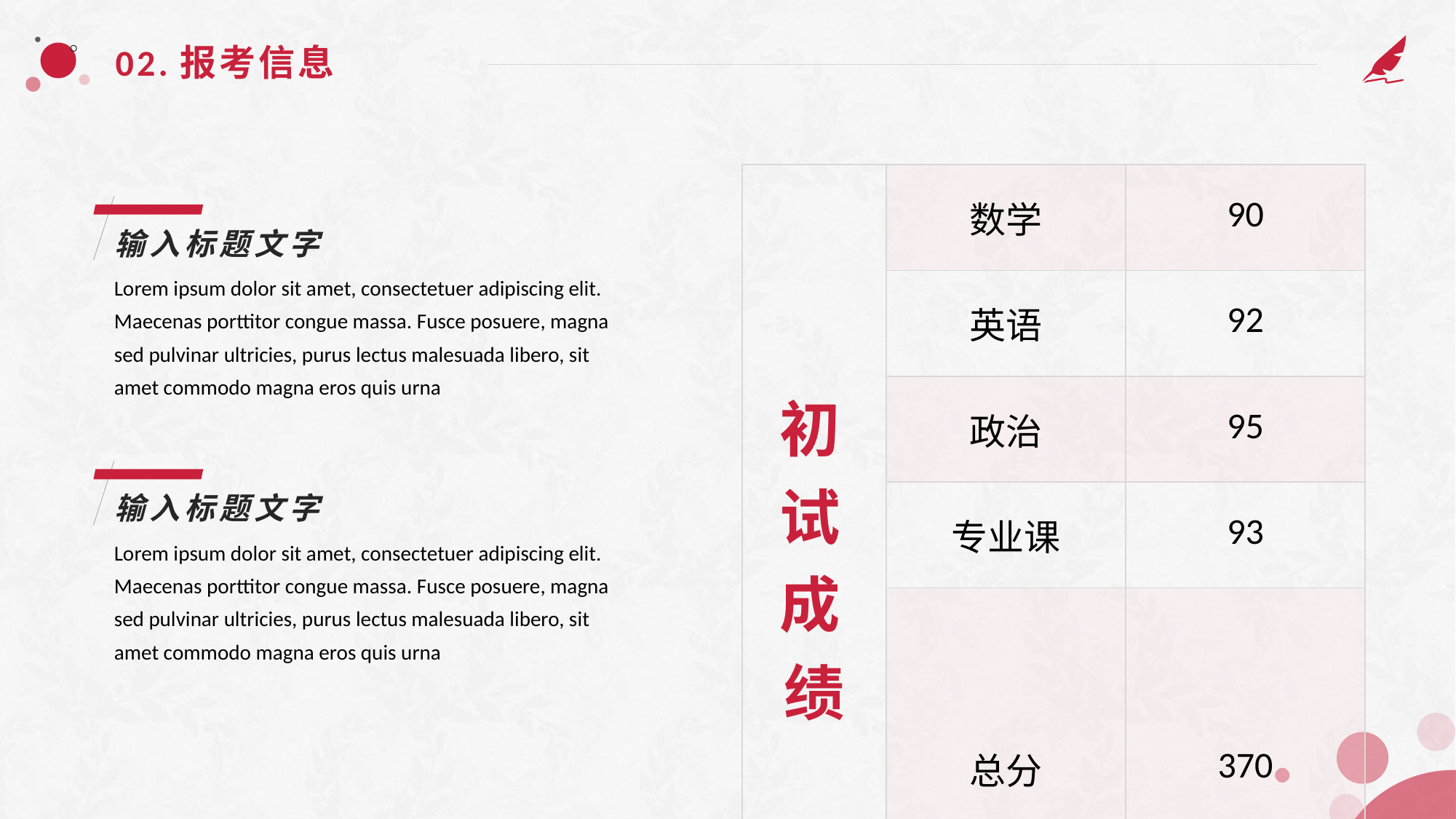

# 02.报考信息
| 初试成绩 | 数学 | 90 |
| --- | --- | --- |
|  | 英语 | 92 |
|  | 政治 | 95 |
|  | 专业课 | 93 |
|  | 总分 | 370 |

输入标题文字
Lorem ipsum dolor sit amet, consectetuer adipiscing elit. Maecenas porttitor congue massa. Fusce posuere, magna sed pulvinar ultricies, purus lectus malesuada libero, sit amet commodo magna eros quis urna

输入标题文字
Lorem ipsum dolor sit amet, consectetuer adipiscing elit. Maecenas porttitor congue massa. Fusce posuere, magna sed pulvinar ultricies, purus lectus malesuada libero, sit amet commodo magna eros quis urna